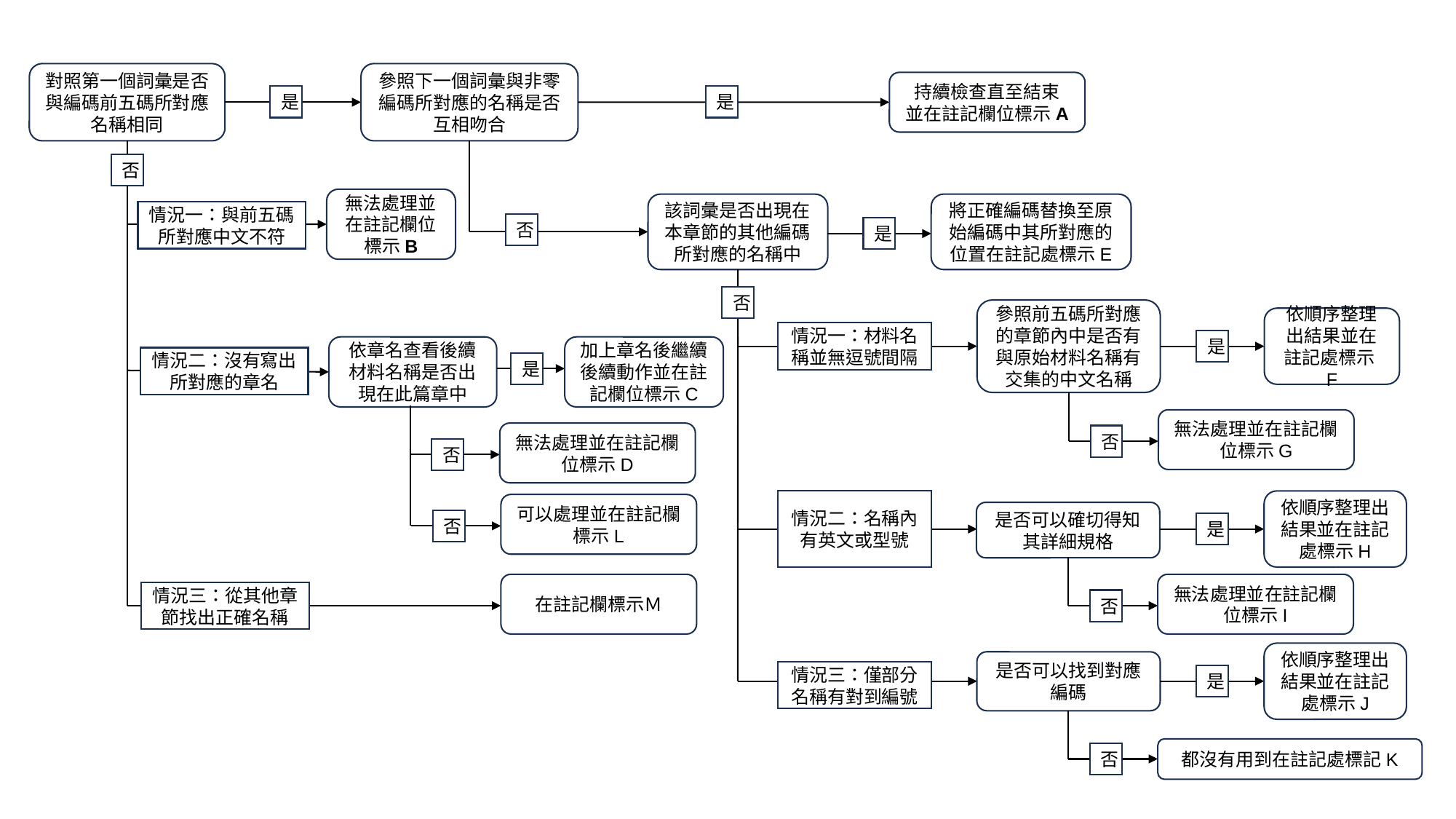

對照第一個詞彙是否與編碼前五碼所對應名稱相同
參照下一個詞彙與非零編碼所對應的名稱是否互相吻合
持續檢查直至結束
並在註記欄位標示A
是
是
否
無法處理並在註記欄位標示B
該詞彙是否出現在本章節的其他編碼所對應的名稱中
將正確編碼替換至原始編碼中其所對應的位置在註記處標示E
情況一：與前五碼所對應中文不符
否
是
否
參照前五碼所對應的章節內中是否有與原始材料名稱有交集的中文名稱
依順序整理出結果並在註記處標示F
情況一：材料名稱並無逗號間隔
是
加上章名後繼續後續動作並在註記欄位標示C
依章名查看後續材料名稱是否出現在此篇章中
情況二：沒有寫出所對應的章名
是
無法處理並在註記欄位標示G
無法處理並在註記欄位標示D
否
否
情況二：名稱內有英文或型號
依順序整理出結果並在註記處標示H
可以處理並在註記欄標示L
是否可以確切得知其詳細規格
否
是
在註記欄標示Ｍ
無法處理並在註記欄位標示I
情況三：從其他章節找出正確名稱
否
依順序整理出結果並在註記處標示J
是否可以找到對應編碼
情況三：僅部分名稱有對到編號
是
都沒有用到在註記處標記K
否